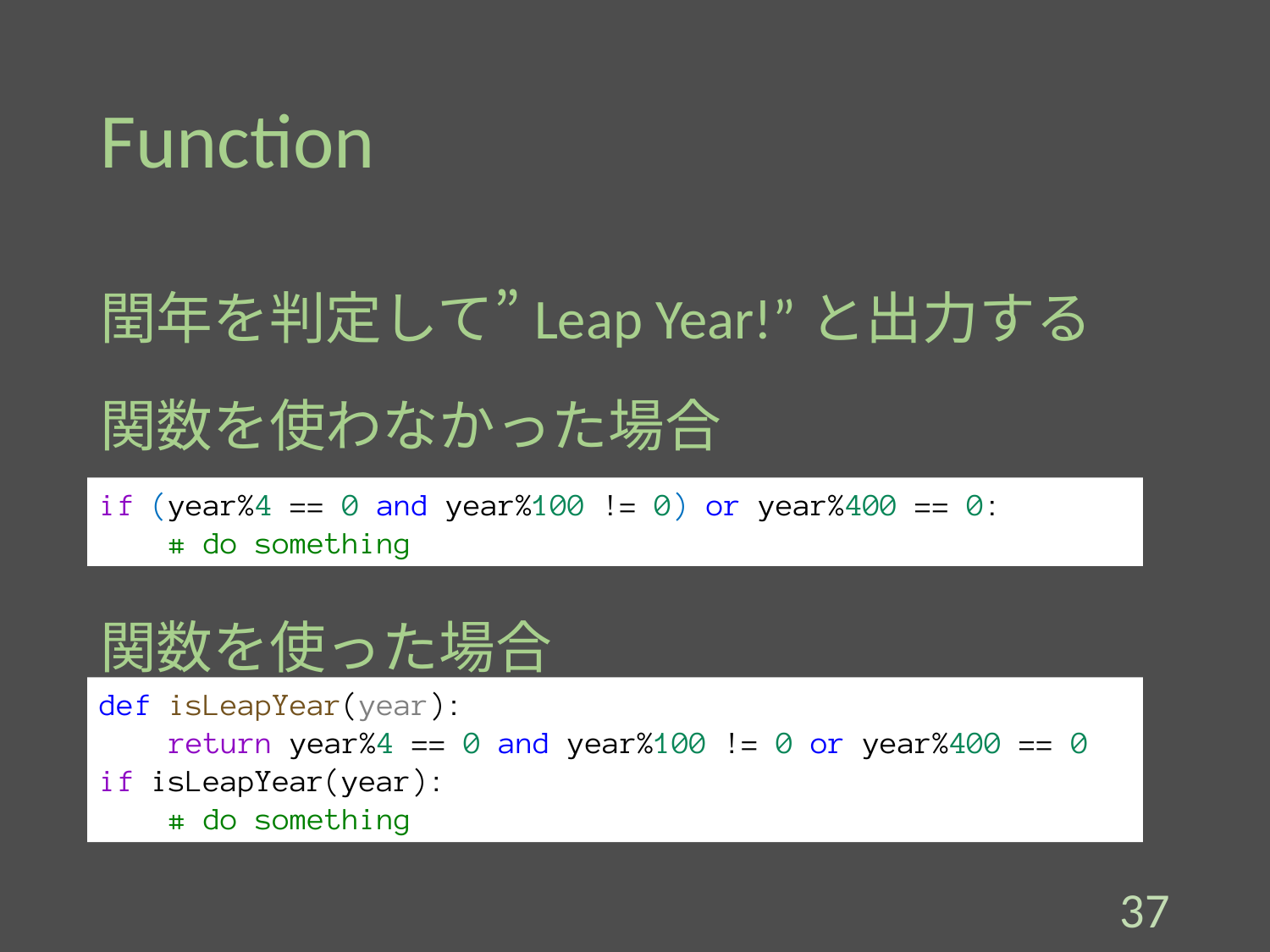

# Function
閏年を判定して”Leap Year!”と出力する
関数を使わなかった場合
if (year%4 == 0 and year%100 != 0) or year%400 == 0:
    # do something
関数を使った場合
def isLeapYear(year):
    return year%4 == 0 and year%100 != 0 or year%400 == 0
if isLeapYear(year):
    # do something
37